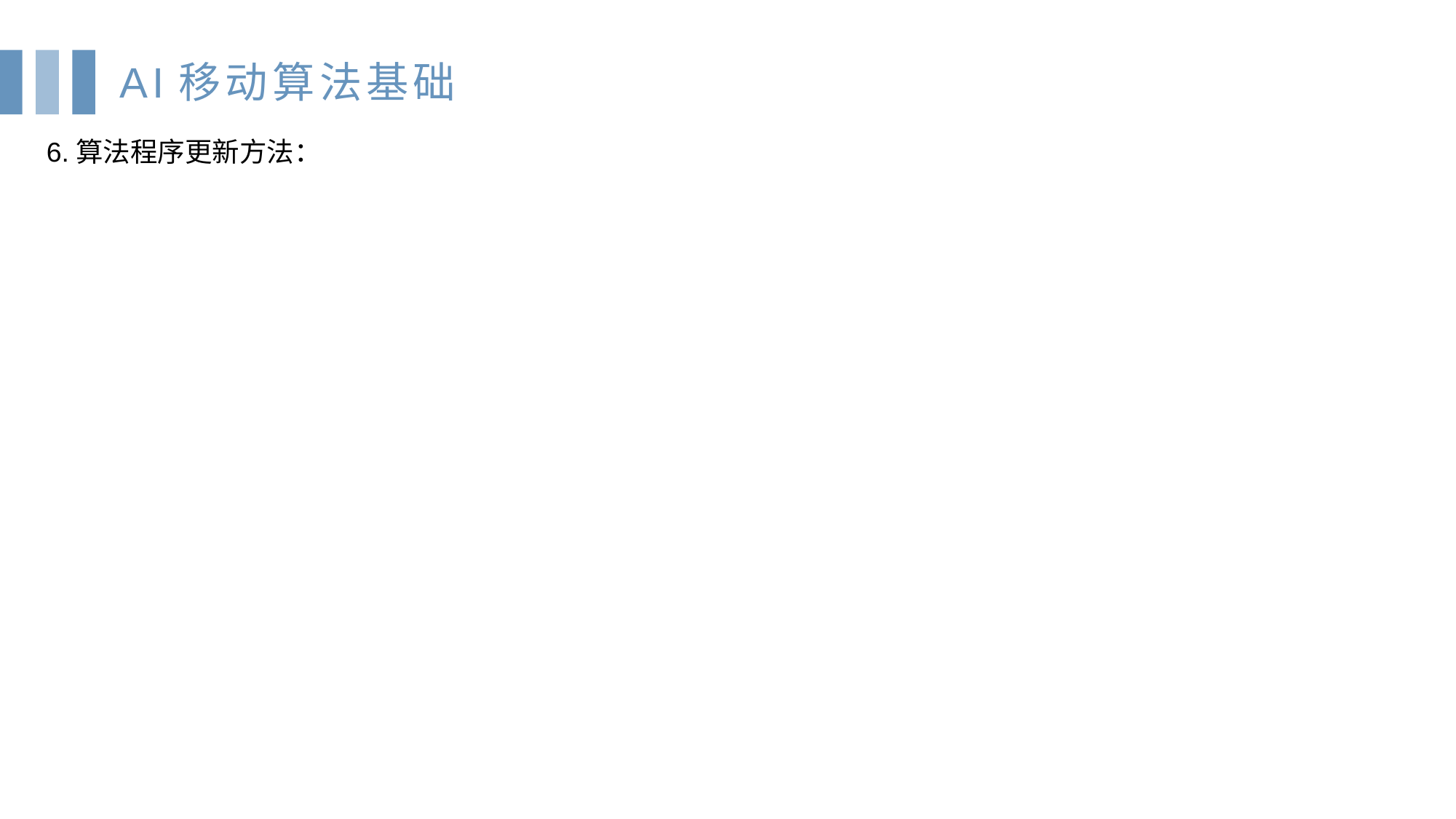

AI移动算法基础

6.算法程序更新方法：

Add your  text here
Add your  text here
lorem ipsum dolor sit amet, please add your text here, lorem ipsum dolor sit amet, please add your text here , lorem ipsum dolor sit amet, please add your text here
lorem ipsum dolor sit amet, please add your text here, lorem ipsum dolor sit amet, please add your text here , lorem ipsum dolor sit amet, please add your text here